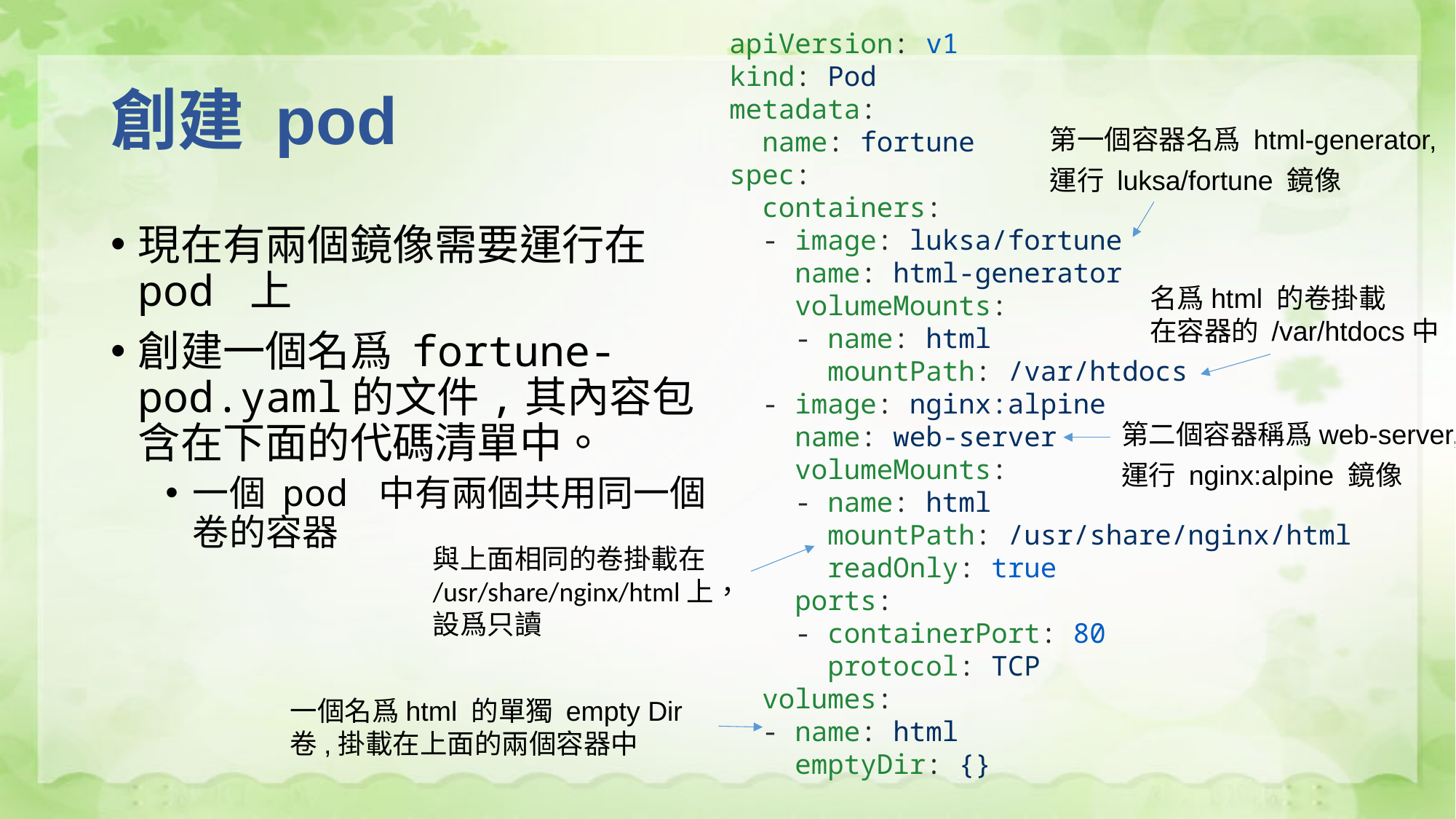

apiVersion: v1
kind: Pod
metadata:
  name: fortune
spec:
  containers:
  - image: luksa/fortune
    name: html-generator
    volumeMounts:
    - name: html
      mountPath: /var/htdocs
  - image: nginx:alpine
    name: web-server
    volumeMounts:
    - name: html
      mountPath: /usr/share/nginx/html
      readOnly: true
    ports:
    - containerPort: 80
      protocol: TCP
  volumes:
  - name: html
    emptyDir: {}
# 創建 pod
第一個容器名爲 html-generator,
運行 luksa/fortune 鏡像
現在有兩個鏡像需要運行在 pod 上
創建一個名爲 fortune-pod.yaml的文件,其內容包含在下面的代碼清單中。
一個 pod 中有兩個共用同一個卷的容器
名爲html 的卷掛載
在容器的 /var/htdocs中
第二個容器稱爲web-server,
運行 nginx:alpine 鏡像
與上面相同的卷掛載在
/usr/share/nginx/html上，
設爲只讀
一個名爲html 的單獨 empty Dir 卷,掛載在上面的兩個容器中